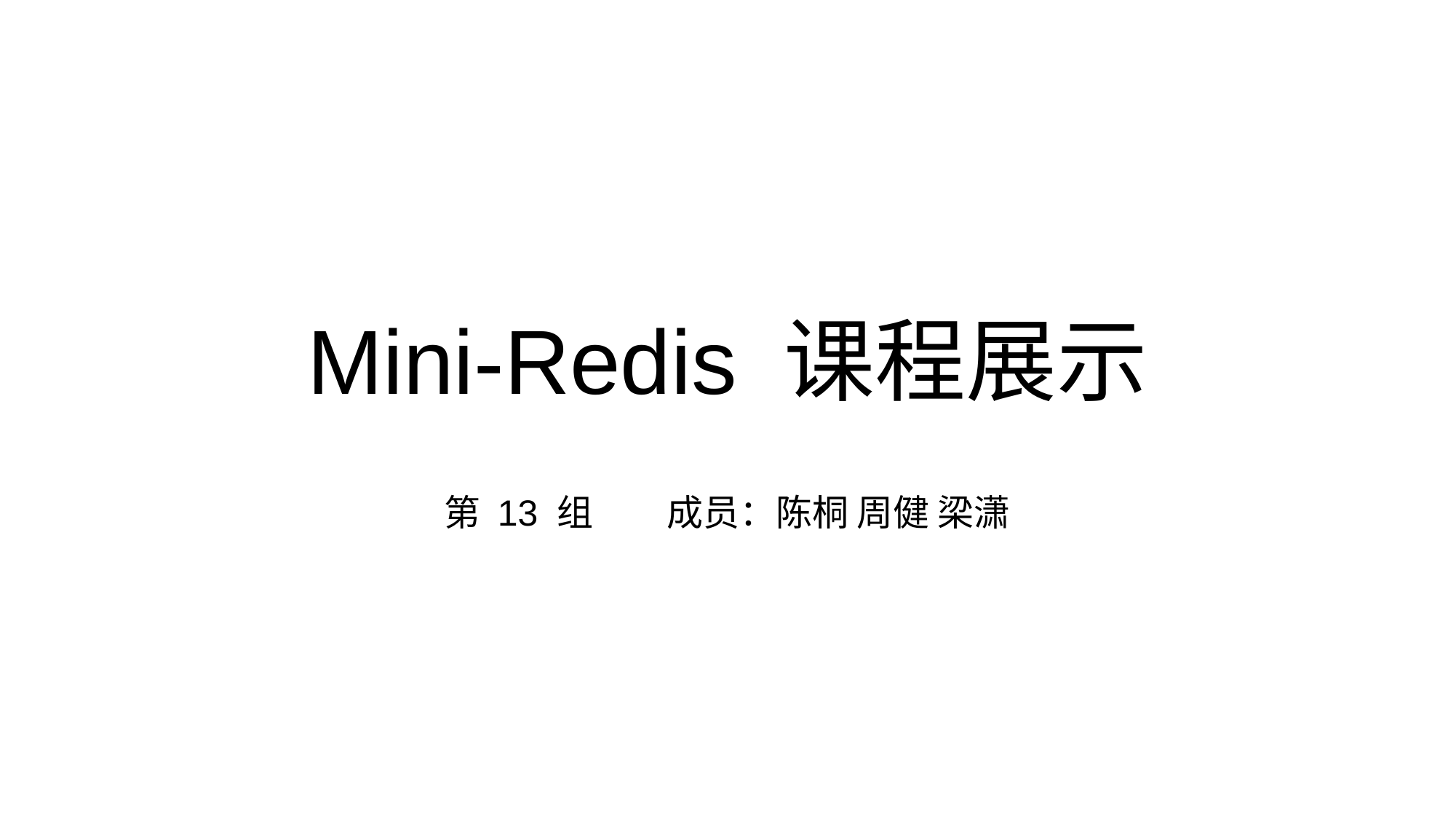

# Mini-Redis 课程展示

第 13 组         成员：陈桐 周健 梁潇